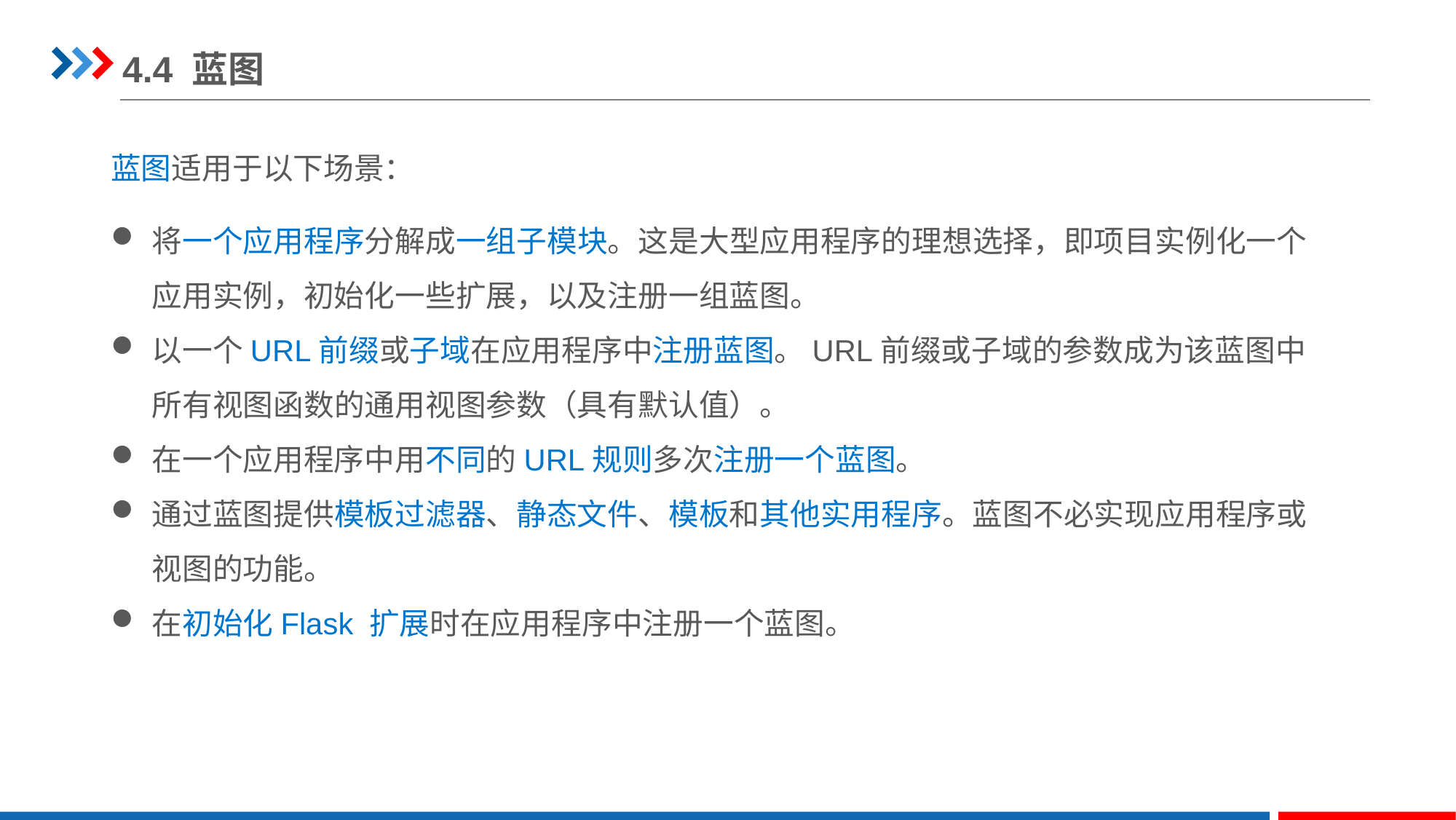

4.4 蓝图
蓝图适用于以下场景：
将一个应用程序分解成一组子模块。这是大型应用程序的理想选择，即项目实例化一个应用实例，初始化一些扩展，以及注册一组蓝图。
以一个URL前缀或子域在应用程序中注册蓝图。URL前缀或子域的参数成为该蓝图中所有视图函数的通用视图参数（具有默认值）。
在一个应用程序中用不同的URL规则多次注册一个蓝图。
通过蓝图提供模板过滤器、静态文件、模板和其他实用程序。蓝图不必实现应用程序或视图的功能。
在初始化Flask 扩展时在应用程序中注册一个蓝图。